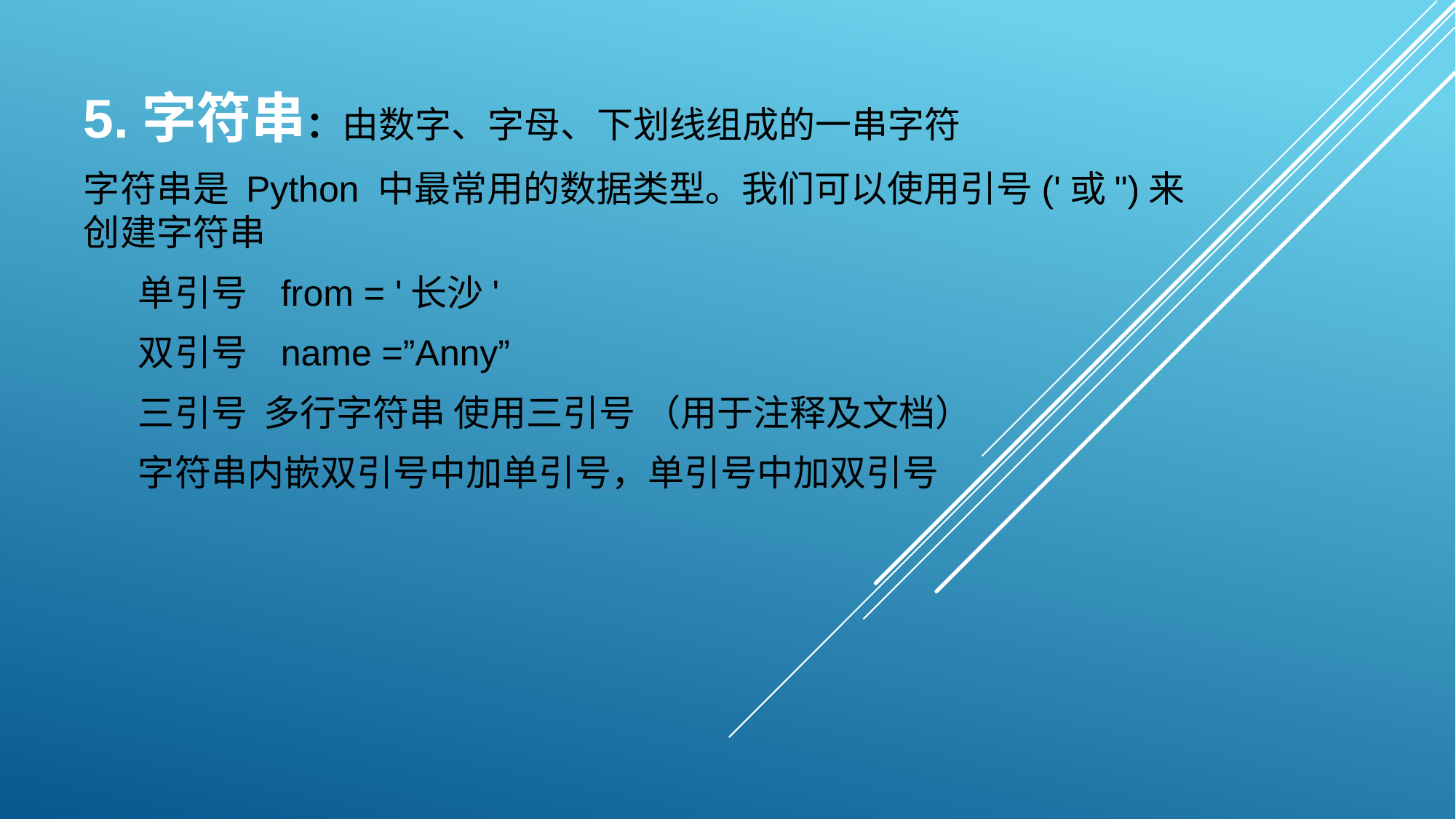

5.字符串：由数字、字母、下划线组成的一串字符
字符串是 Python 中最常用的数据类型。我们可以使用引号('或")来创建字符串
单引号   from = '长沙'
双引号   name =”Anny”
三引号  多行字符串 使用三引号 （用于注释及文档）
字符串内嵌双引号中加单引号，单引号中加双引号